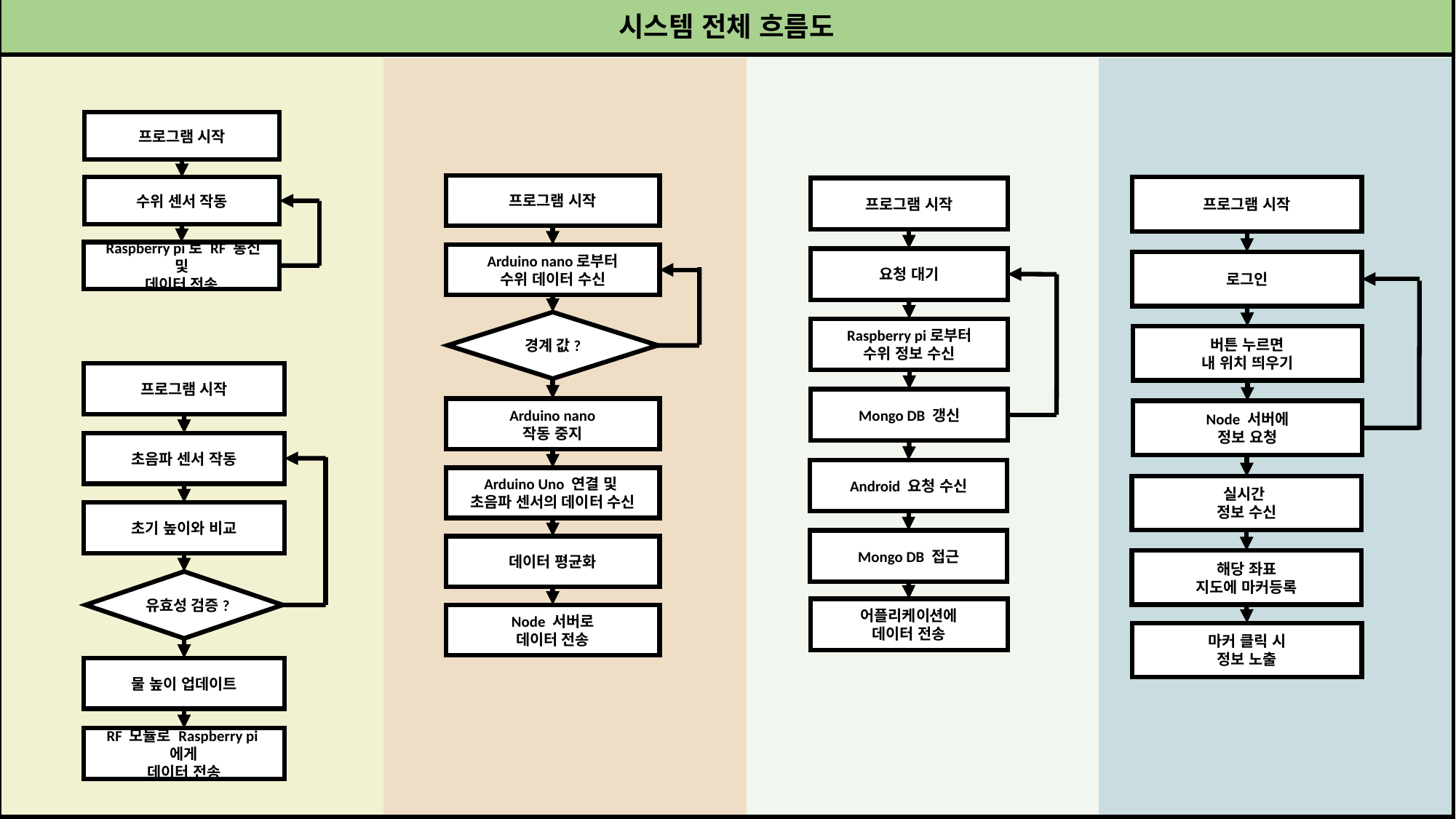

시스템 전체 흐름도

프로그램 시작
수위 센서 작동
 Raspberry pi로 RF 통신 및
데이터 전송
프로그램 시작
Arduino nano로부터
수위 데이터 수신
경계 값?
Arduino nano
작동 중지
Arduino Uno 연결 및
초음파 센서의 데이터 수신
데이터 평균화
Node 서버로
데이터 전송
프로그램 시작
로그인
버튼 누르면
내 위치 띄우기
Node 서버에
정보 요청
실시간
정보 수신
해당 좌표
지도에 마커등록
마커 클릭 시
정보 노출
프로그램 시작
요청 대기
Raspberry pi로부터
수위 정보 수신
Mongo DB 갱신
Android 요청 수신
Mongo DB 접근
어플리케이션에
데이터 전송
프로그램 시작
초음파 센서 작동
초기 높이와 비교
유효성 검증?
물 높이 업데이트
RF 모듈로 Raspberry pi에게
데이터 전송